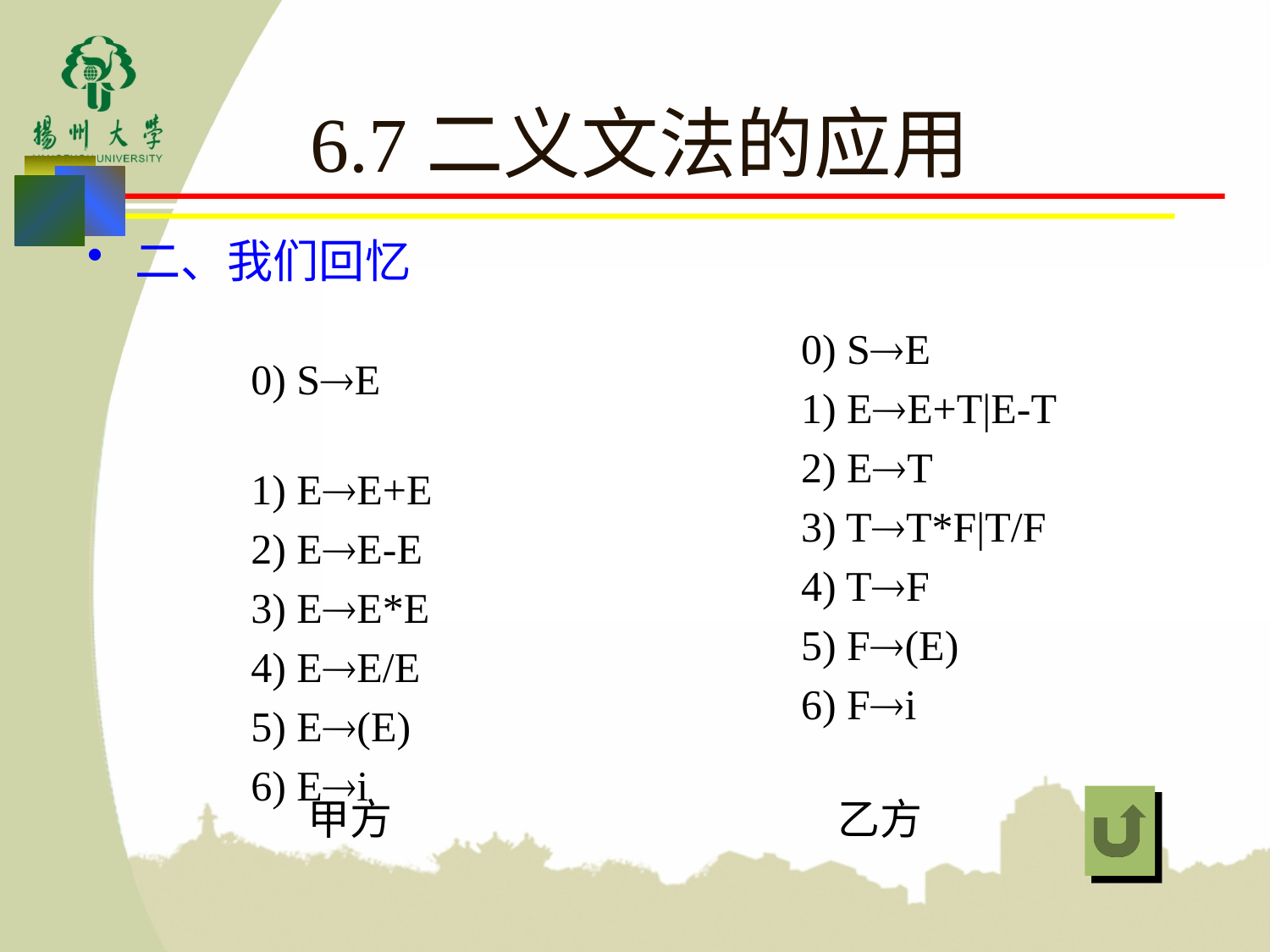

# 6.7二义文法的应用
二、我们回忆
0) S→E
1) E→E+T|E-T
2) E→T
3) T→T*F|T/F
4) T→F
5) F→(E)
6) F→i
0) S→E
1) E→E+E
2) E→E-E
3) E→E*E
4) E→E/E
5) E→(E)
6) E→i
甲方
乙方

137